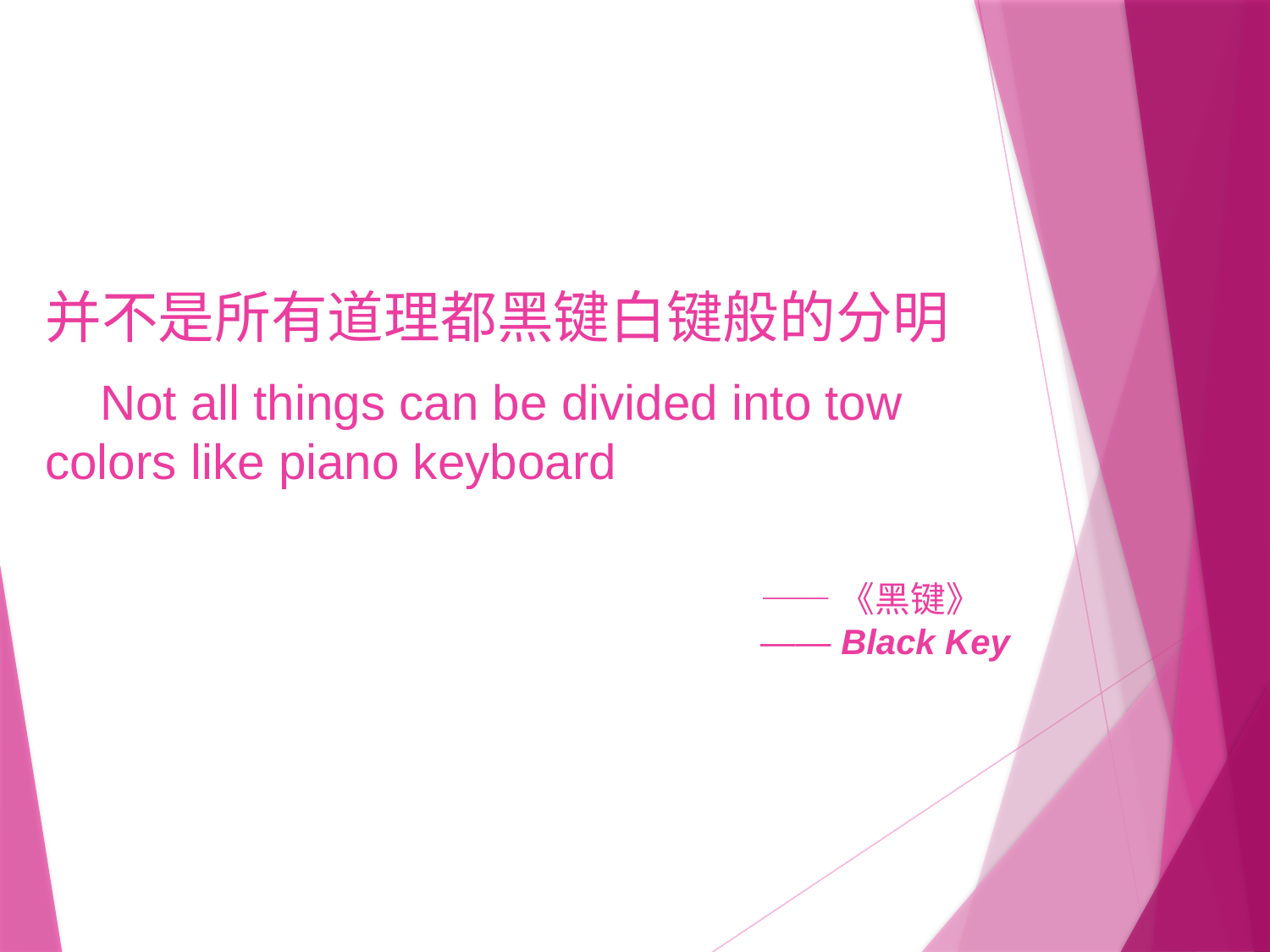

# 并不是所有道理都黑键白键般的分明
    Not all things can be divided into tow colors like piano keyboard
——《黑键》
—— Black Key